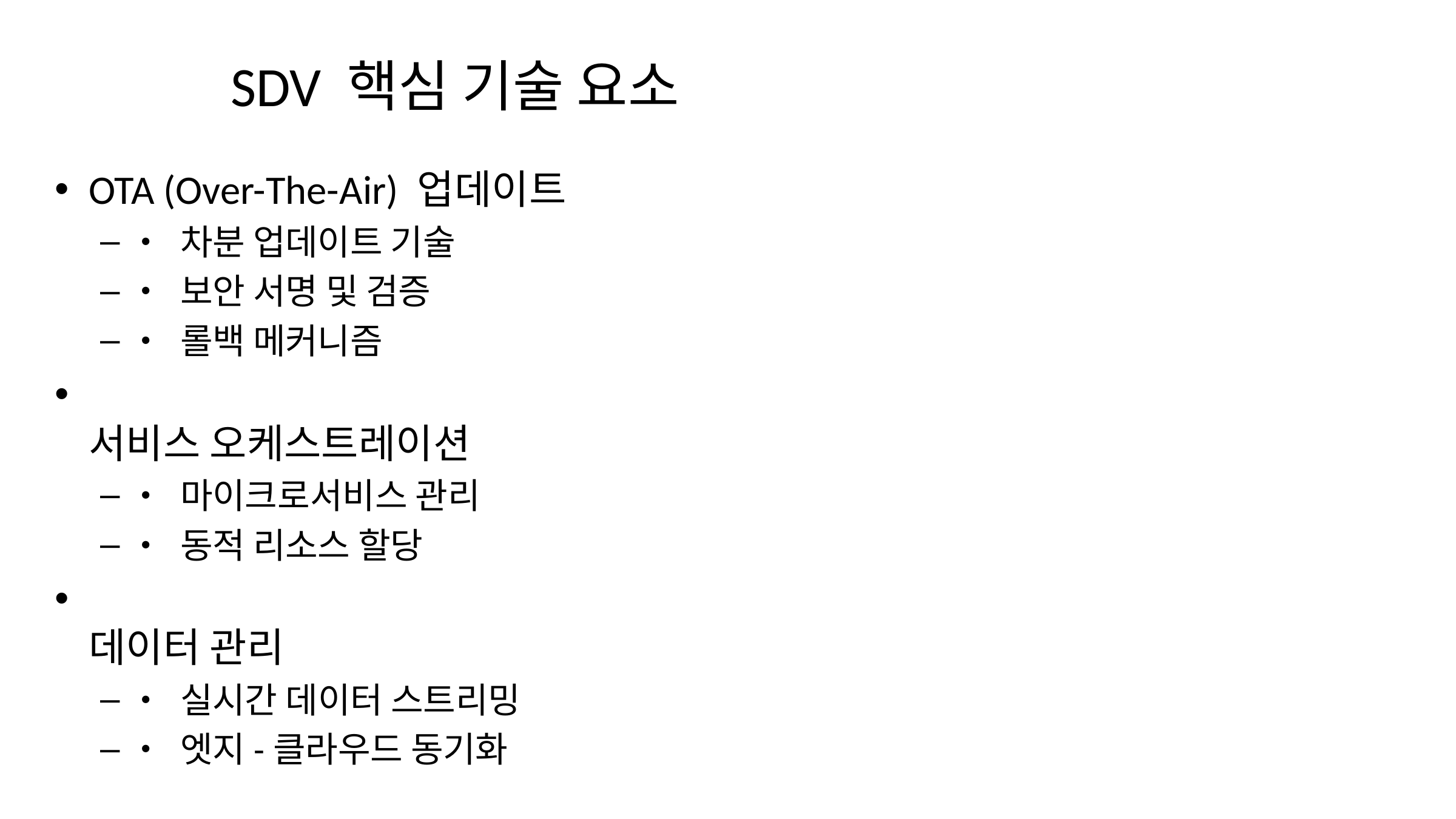

# SDV 핵심 기술 요소
OTA (Over-The-Air) 업데이트
• 차분 업데이트 기술
• 보안 서명 및 검증
• 롤백 메커니즘
서비스 오케스트레이션
• 마이크로서비스 관리
• 동적 리소스 할당
데이터 관리
• 실시간 데이터 스트리밍
• 엣지-클라우드 동기화